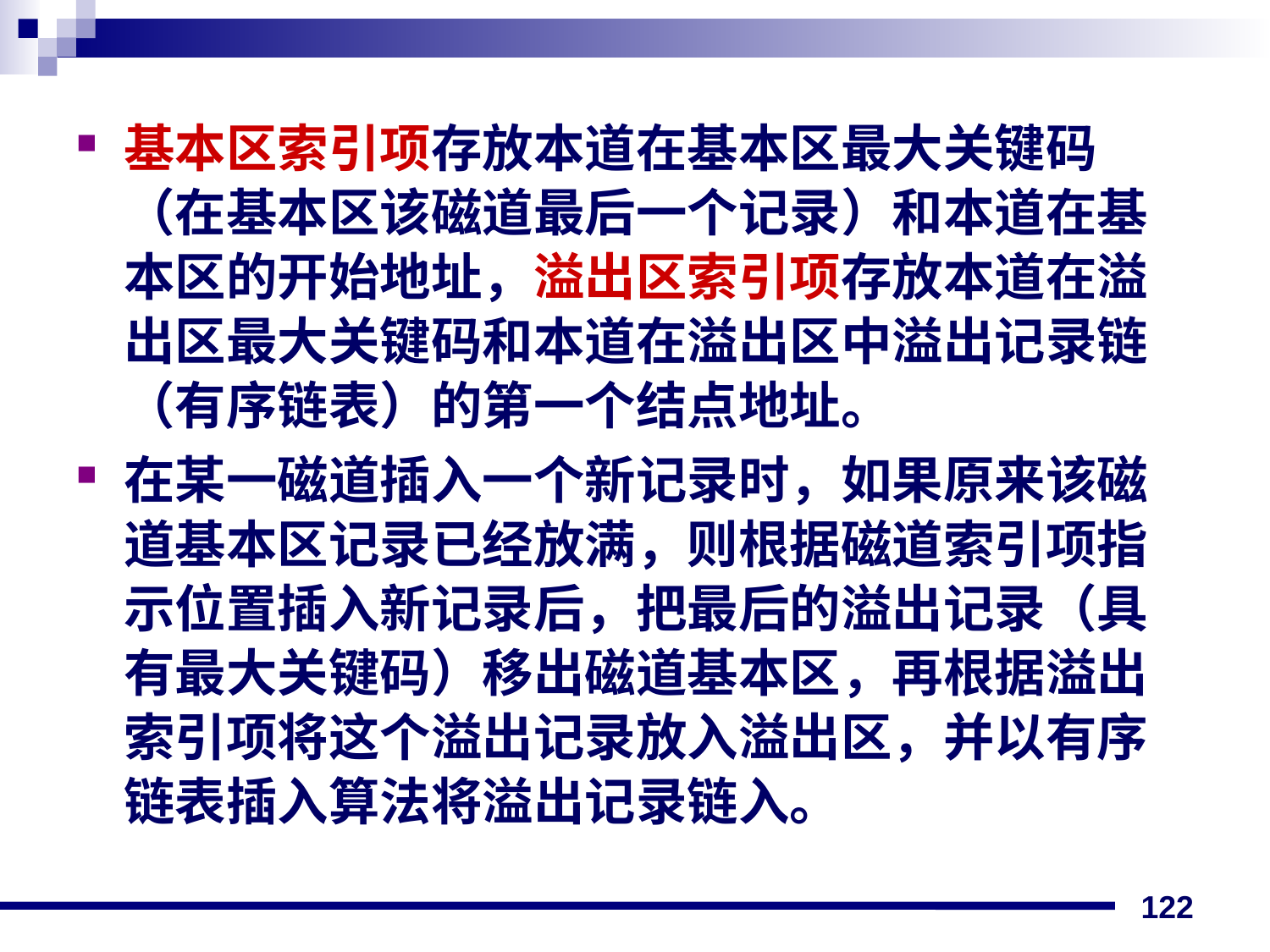

基本区索引项存放本道在基本区最大关键码（在基本区该磁道最后一个记录）和本道在基本区的开始地址，溢出区索引项存放本道在溢出区最大关键码和本道在溢出区中溢出记录链（有序链表）的第一个结点地址。
在某一磁道插入一个新记录时，如果原来该磁道基本区记录已经放满，则根据磁道索引项指示位置插入新记录后，把最后的溢出记录（具有最大关键码）移出磁道基本区，再根据溢出索引项将这个溢出记录放入溢出区，并以有序链表插入算法将溢出记录链入。
122